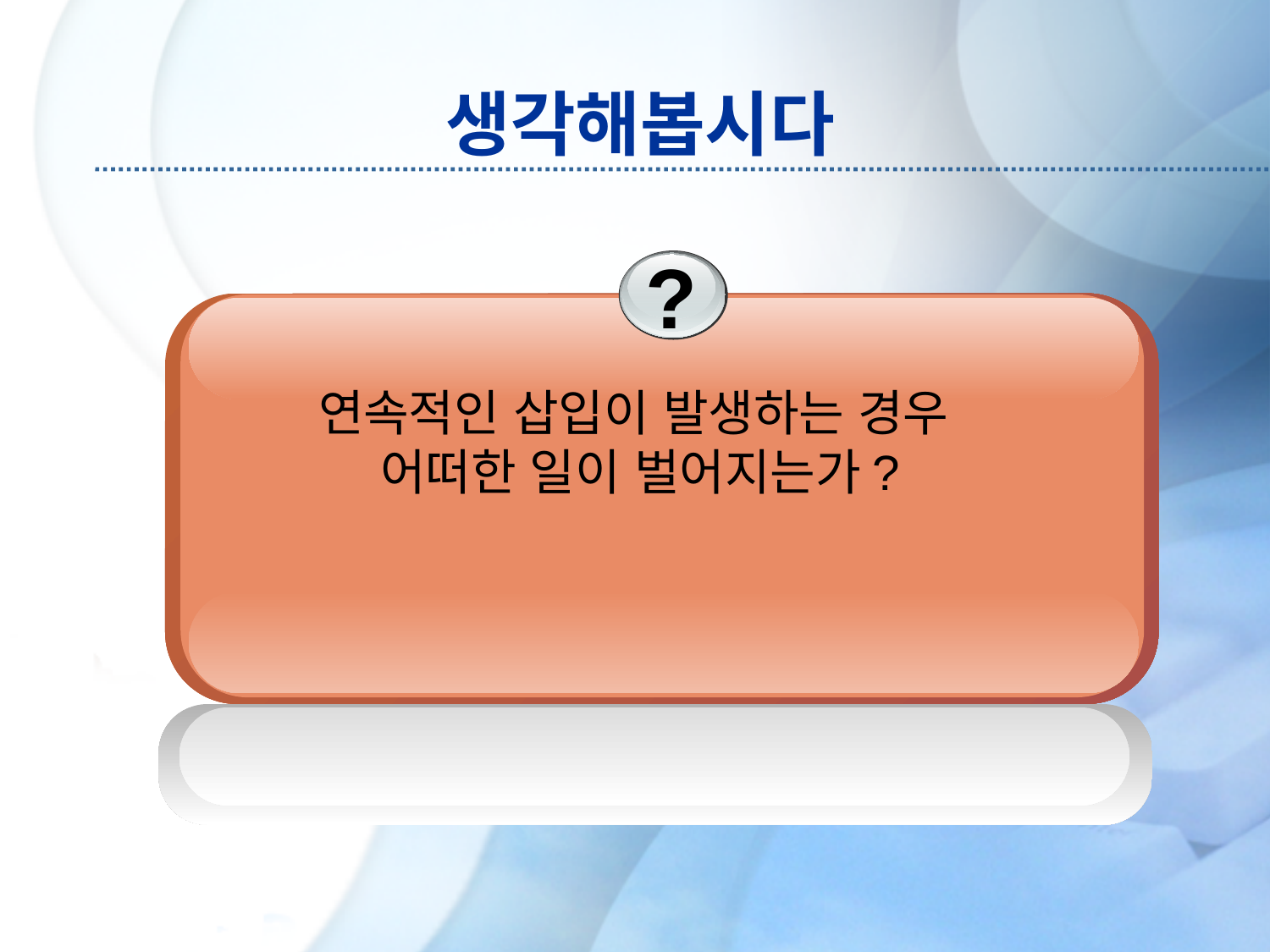

# 생각해봅시다
?

연속적인 삽입이 발생하는 경우
어떠한 일이 벌어지는가?